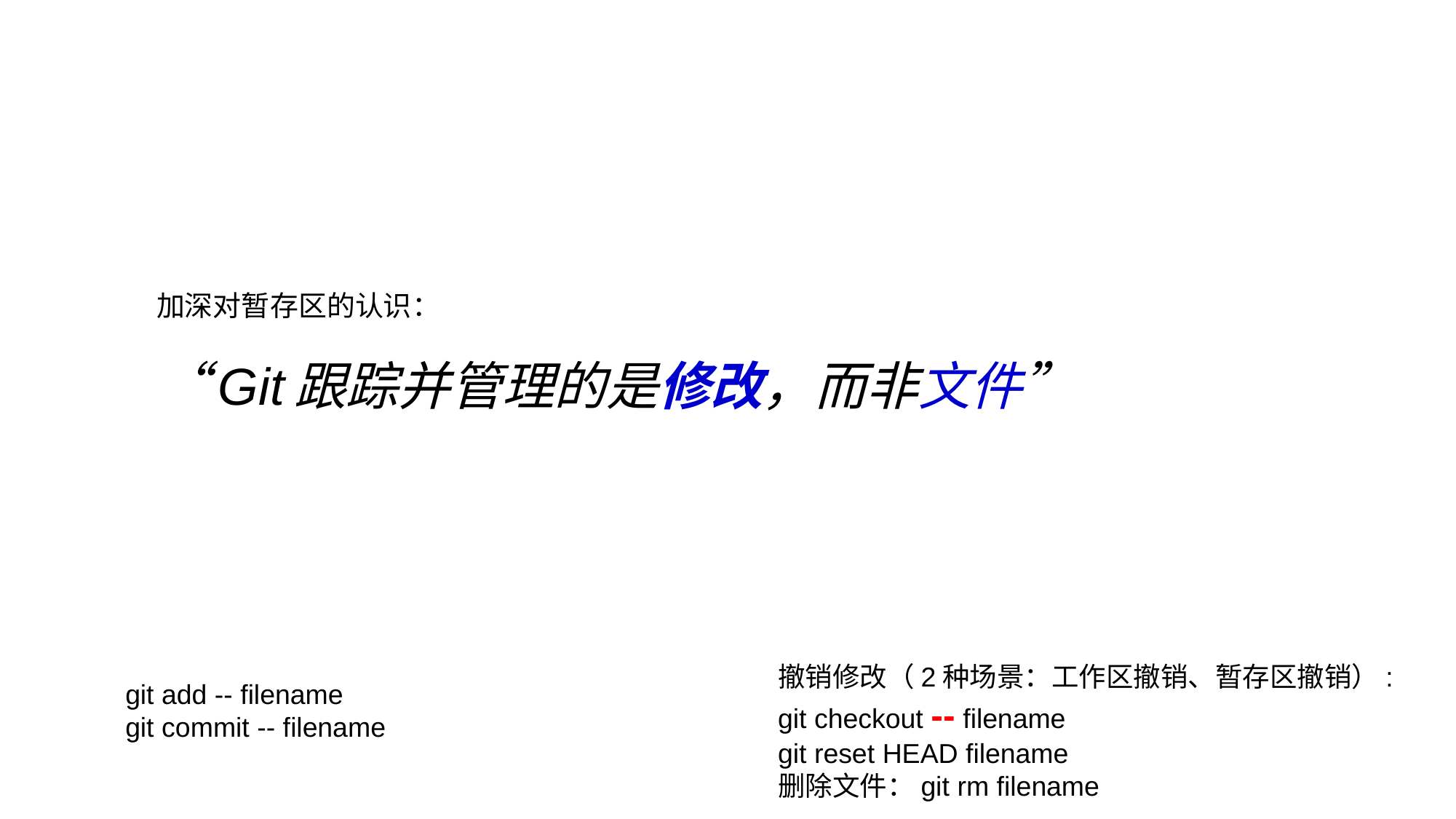

# 加深对暂存区的认识： “Git跟踪并管理的是修改，而非文件”
撤销修改（2种场景：工作区撤销、暂存区撤销）:
git checkout -- filename
git reset HEAD filename
删除文件：git rm filename
git add -- filename
git commit -- filename